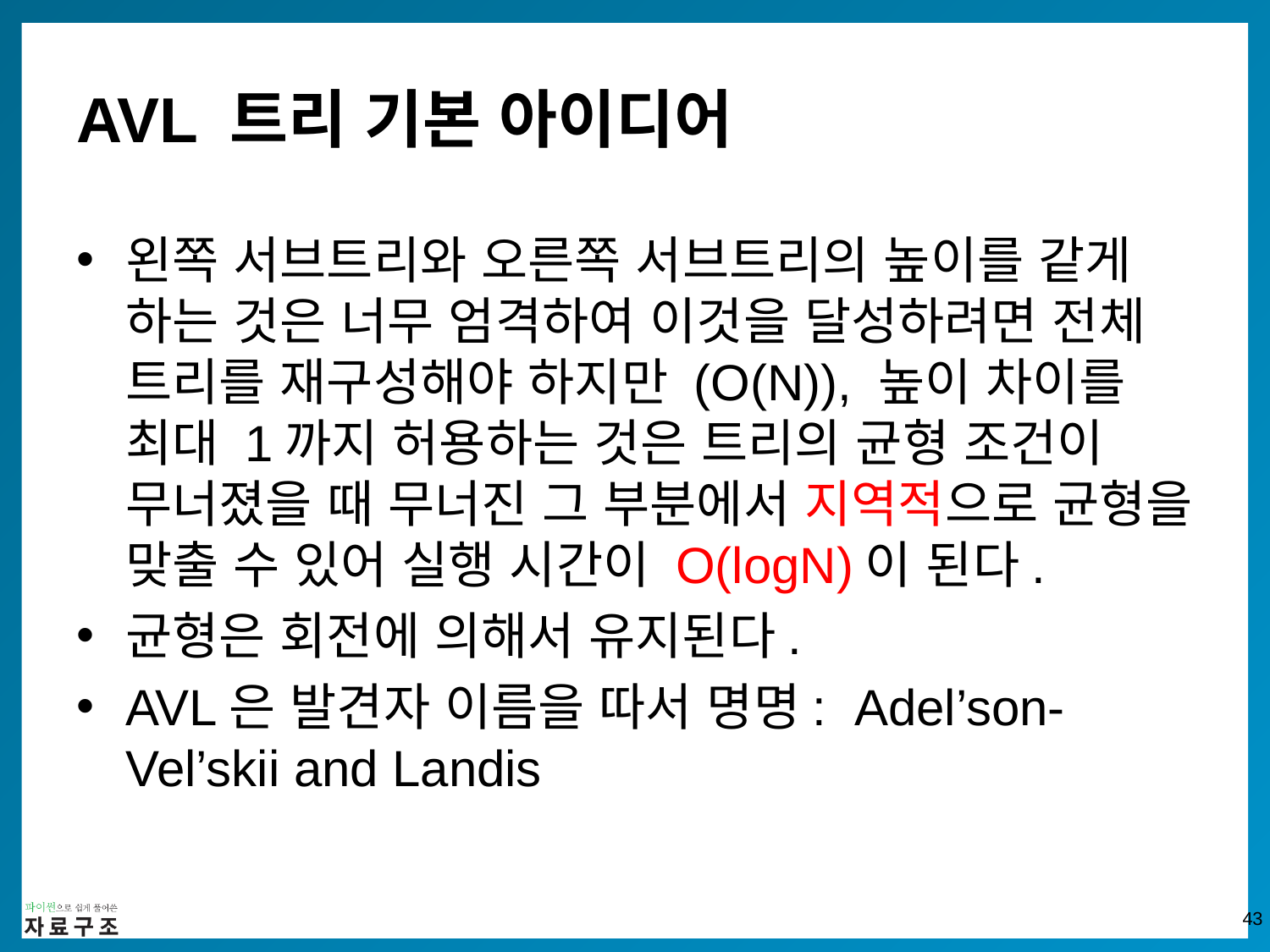

# AVL 트리 기본 아이디어
왼쪽 서브트리와 오른쪽 서브트리의 높이를 같게 하는 것은 너무 엄격하여 이것을 달성하려면 전체 트리를 재구성해야 하지만 (O(N)), 높이 차이를 최대 1까지 허용하는 것은 트리의 균형 조건이 무너졌을 때 무너진 그 부분에서 지역적으로 균형을 맞출 수 있어 실행 시간이 O(logN)이 된다.
균형은 회전에 의해서 유지된다.
AVL은 발견자 이름을 따서 명명:  Adel’son-Vel’skii and Landis